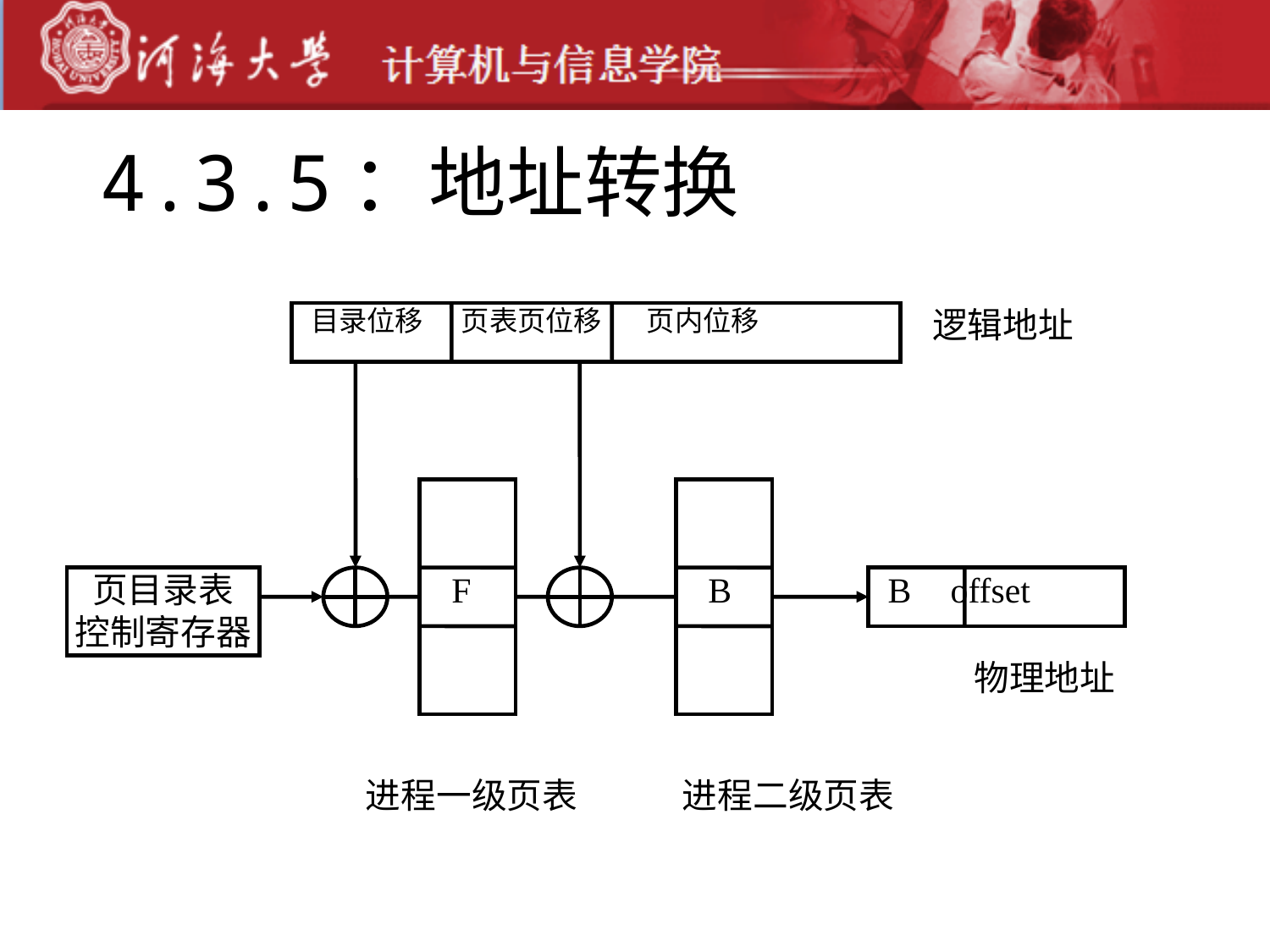

# 4.3.5：地址转换
  目录位移      页表页位移       页内位移

逻辑地址

页目录表
控制寄存器

F

B
  B    offset

物理地址
进程一级页表
进程二级页表